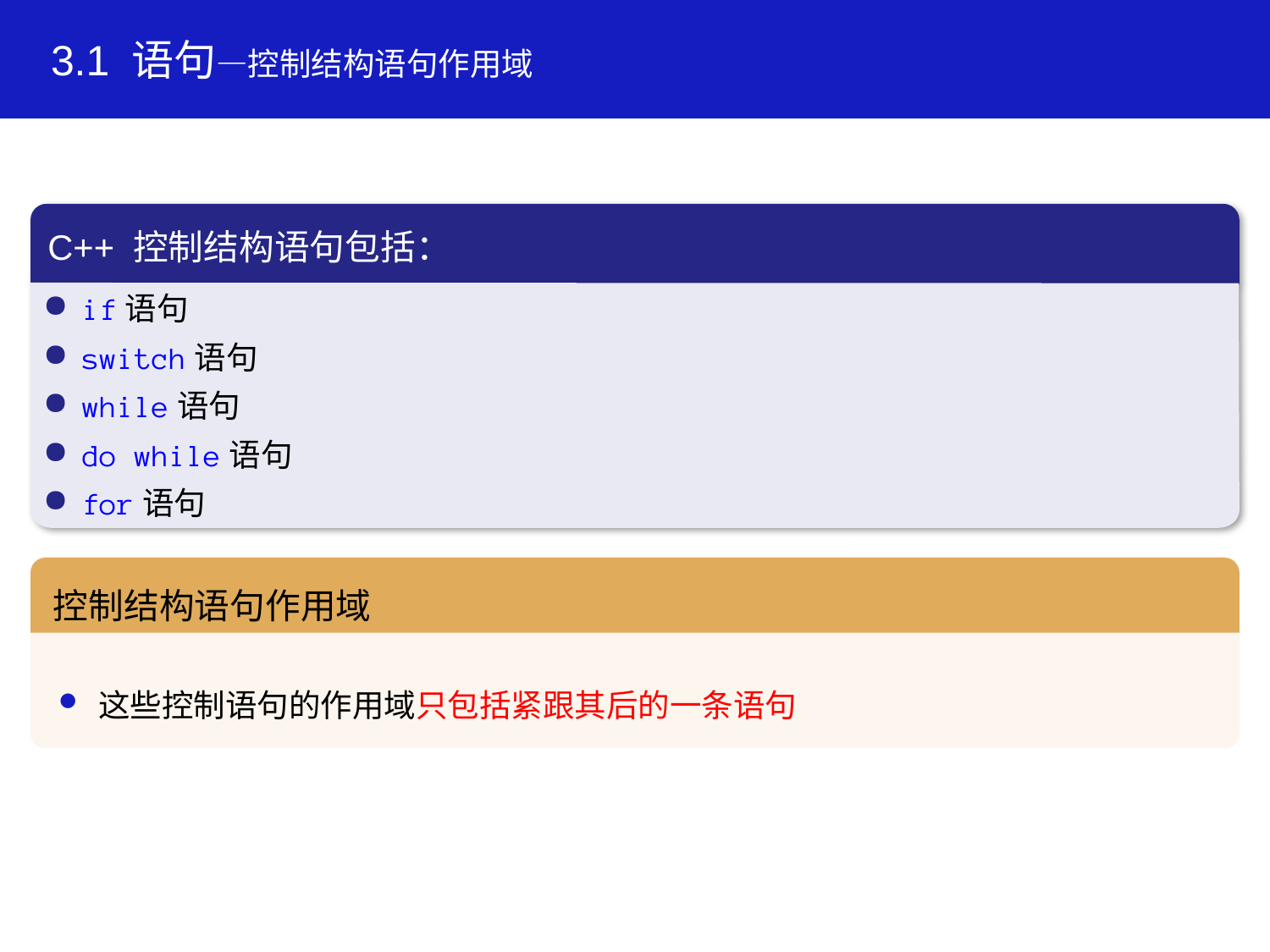

# 3.1 语句—控制结构语句作用域
C++ 控制结构语句包括：
if语句
switch语句
while语句
do while语句
for语句

控制结构语句作用域
这些控制语句的作用域只包括紧跟其后的一条语句
6